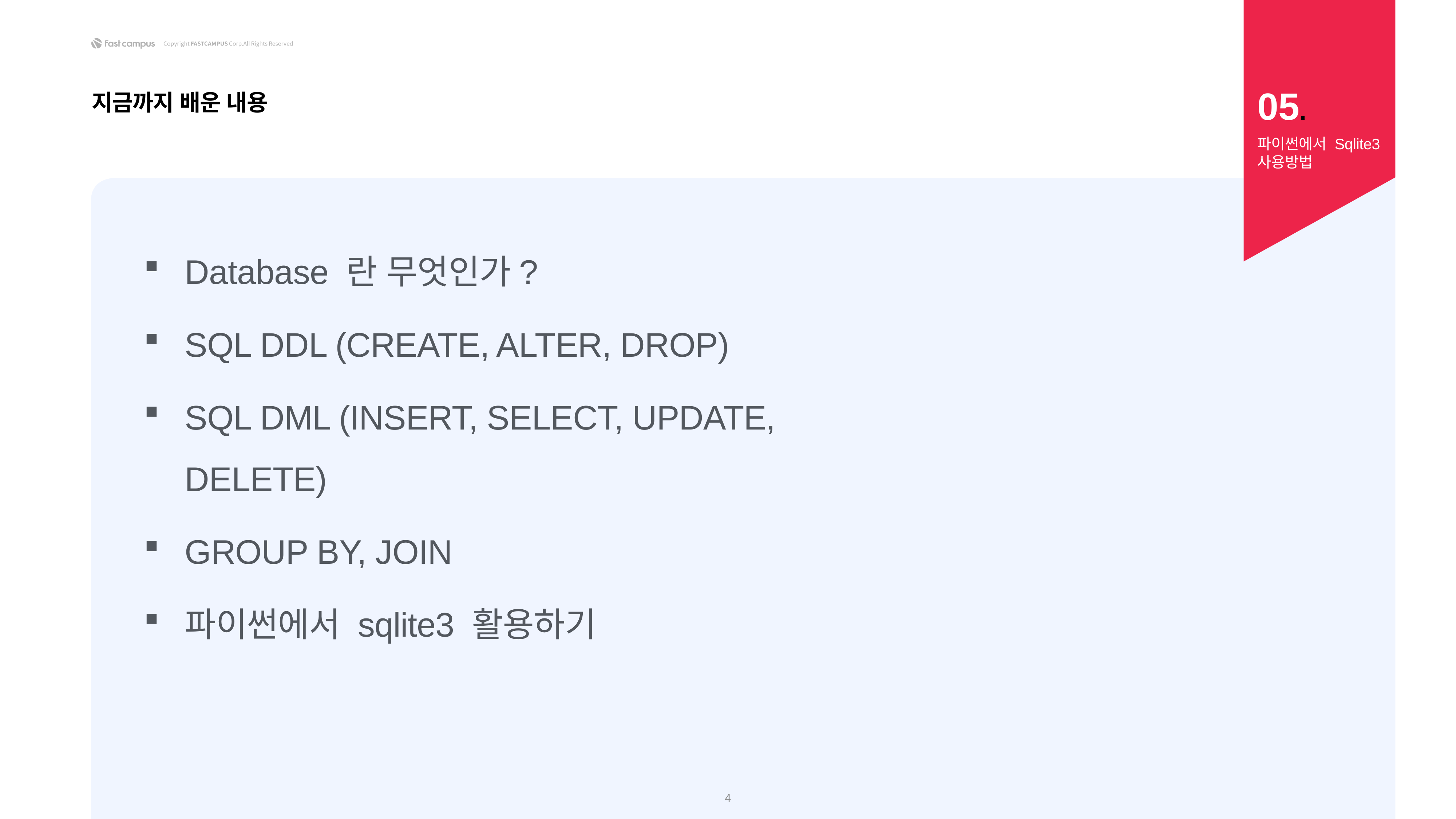

05.
지금까지 배운 내용
파이썬에서 Sqlite3 사용방법
Database 란 무엇인가?
SQL DDL (CREATE, ALTER, DROP)
SQL DML (INSERT, SELECT, UPDATE, DELETE)
GROUP BY, JOIN
파이썬에서 sqlite3 활용하기
4